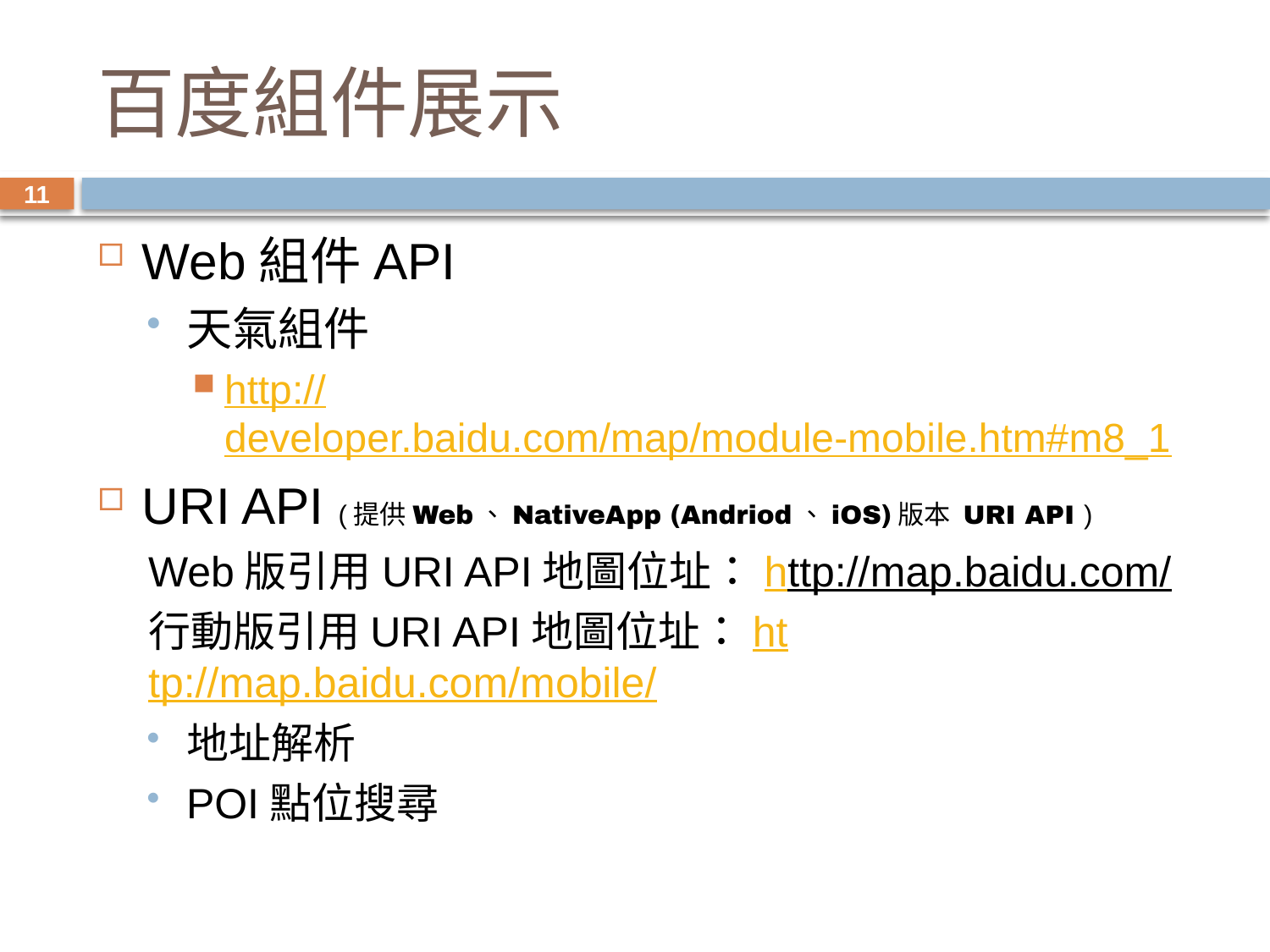

# 百度組件展示
11
Web組件API
天氣組件
http://developer.baidu.com/map/module-mobile.htm#m8_1
URI API (提供Web、NativeApp (Andriod、iOS)版本 URI API )
Web版引用URI API地圖位址：http://map.baidu.com/
行動版引用URI API地圖位址：http://map.baidu.com/mobile/
地址解析
POI點位搜尋